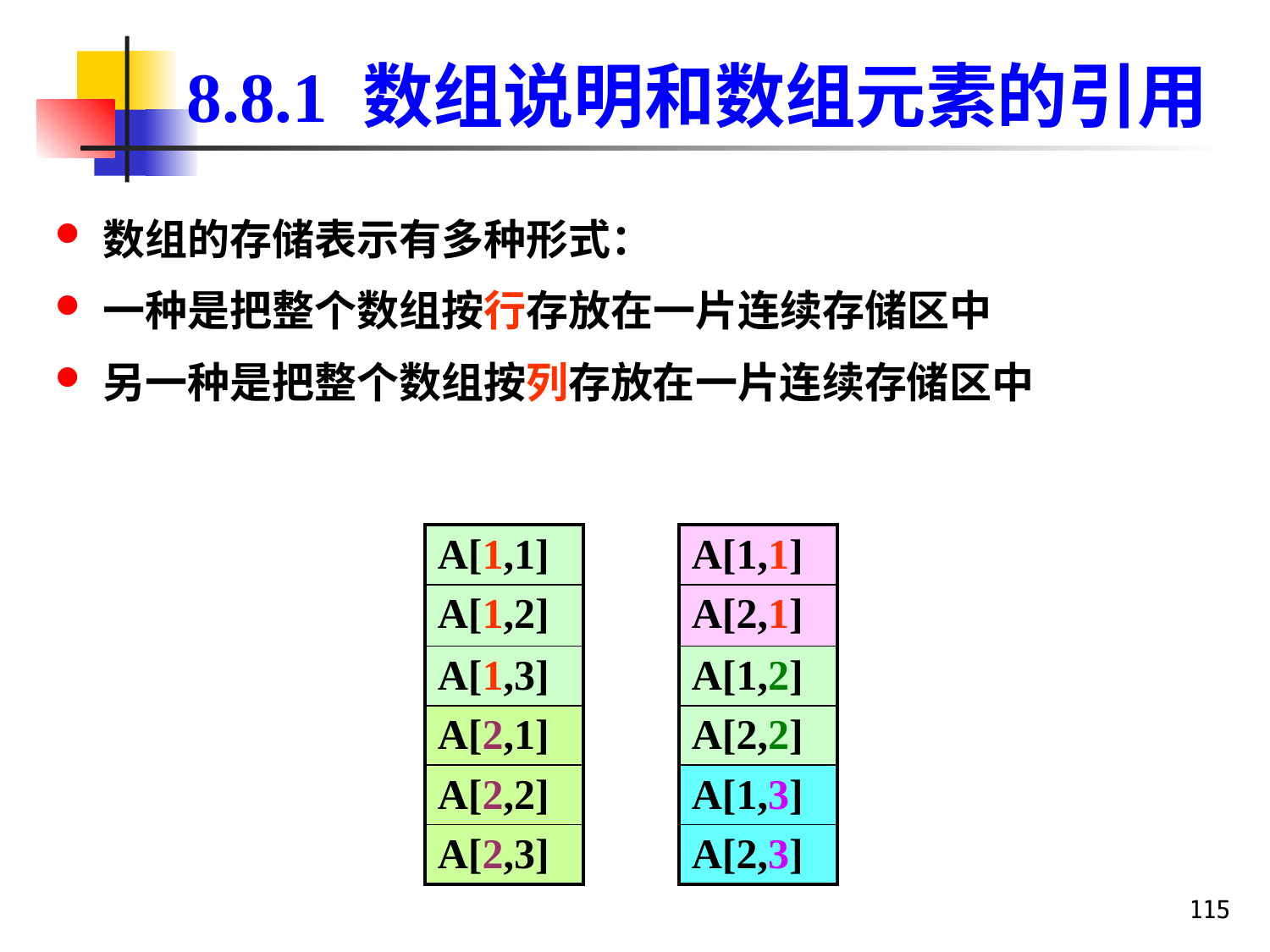

8.8.1 数组说明和数组元素的引用
数组的存储表示有多种形式：
一种是把整个数组按行存放在一片连续存储区中
另一种是把整个数组按列存放在一片连续存储区中
| A[1,1] |
| --- |
| A[1,2] |
| A[1,3] |
| A[2,1] |
| A[2,2] |
| A[2,3] |
| A[1,1] |
| --- |
| A[2,1] |
| A[1,2] |
| A[2,2] |
| A[1,3] |
| A[2,3] |
115